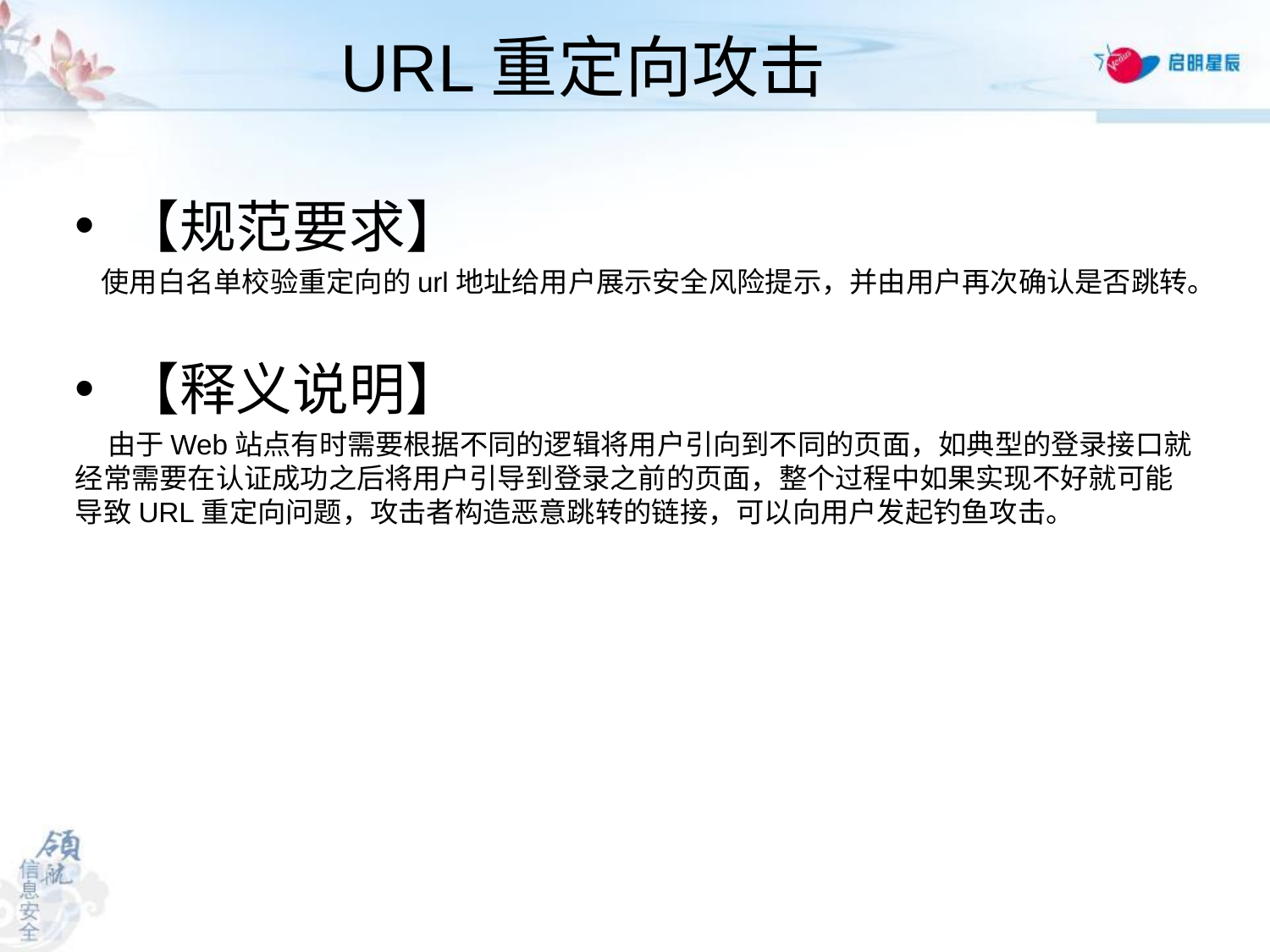

# URL重定向攻击
【规范要求】
   使用白名单校验重定向的url地址给用户展示安全风险提示，并由用户再次确认是否跳转。

【释义说明】
    由于Web站点有时需要根据不同的逻辑将用户引向到不同的页面，如典型的登录接口就经常需要在认证成功之后将用户引导到登录之前的页面，整个过程中如果实现不好就可能导致URL重定向问题，攻击者构造恶意跳转的链接，可以向用户发起钓鱼攻击。